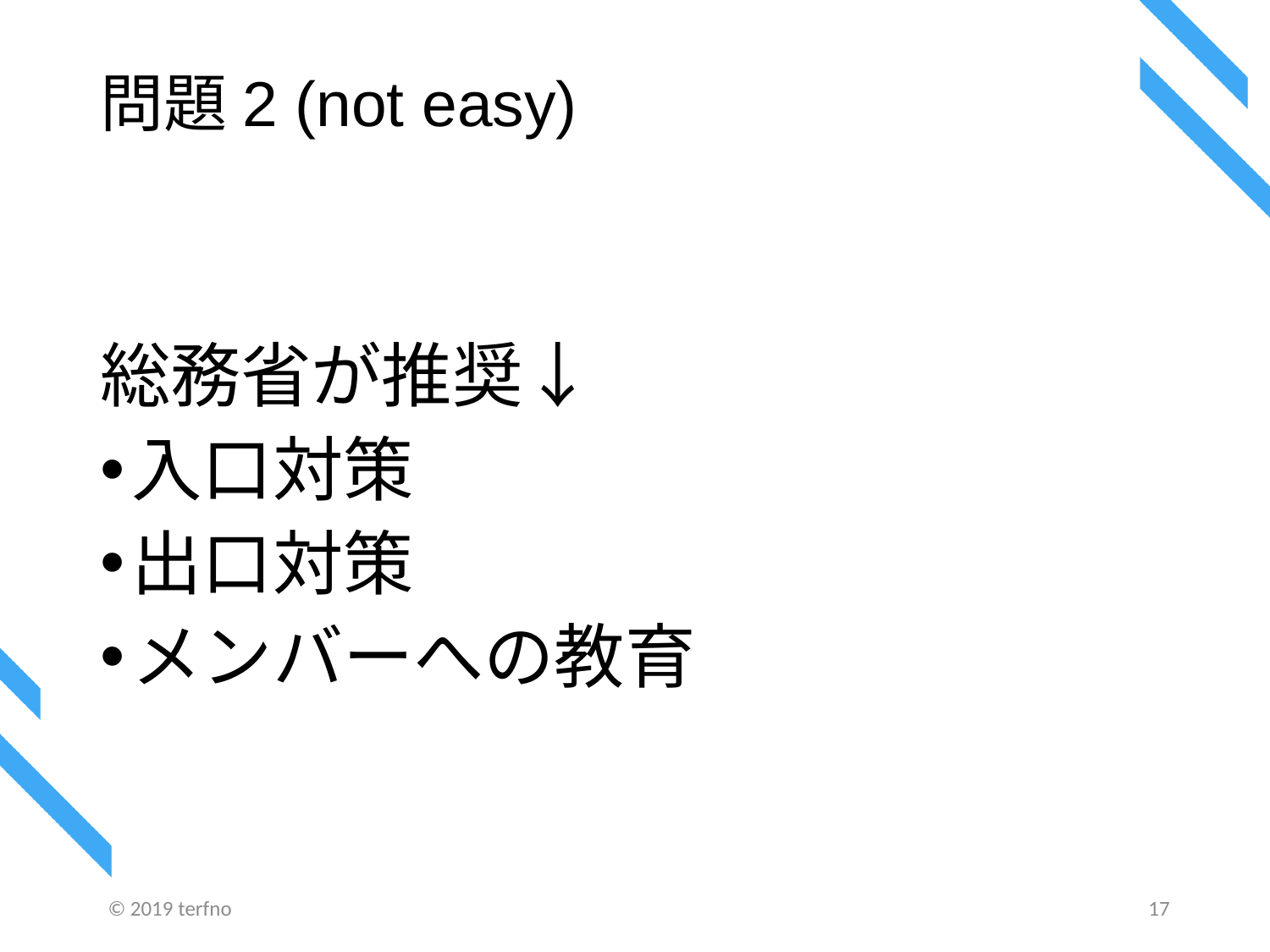

# 問題2 (not easy)
総務省が推奨↓
入口対策
出口対策
メンバーへの教育
© 2019 terfno
17